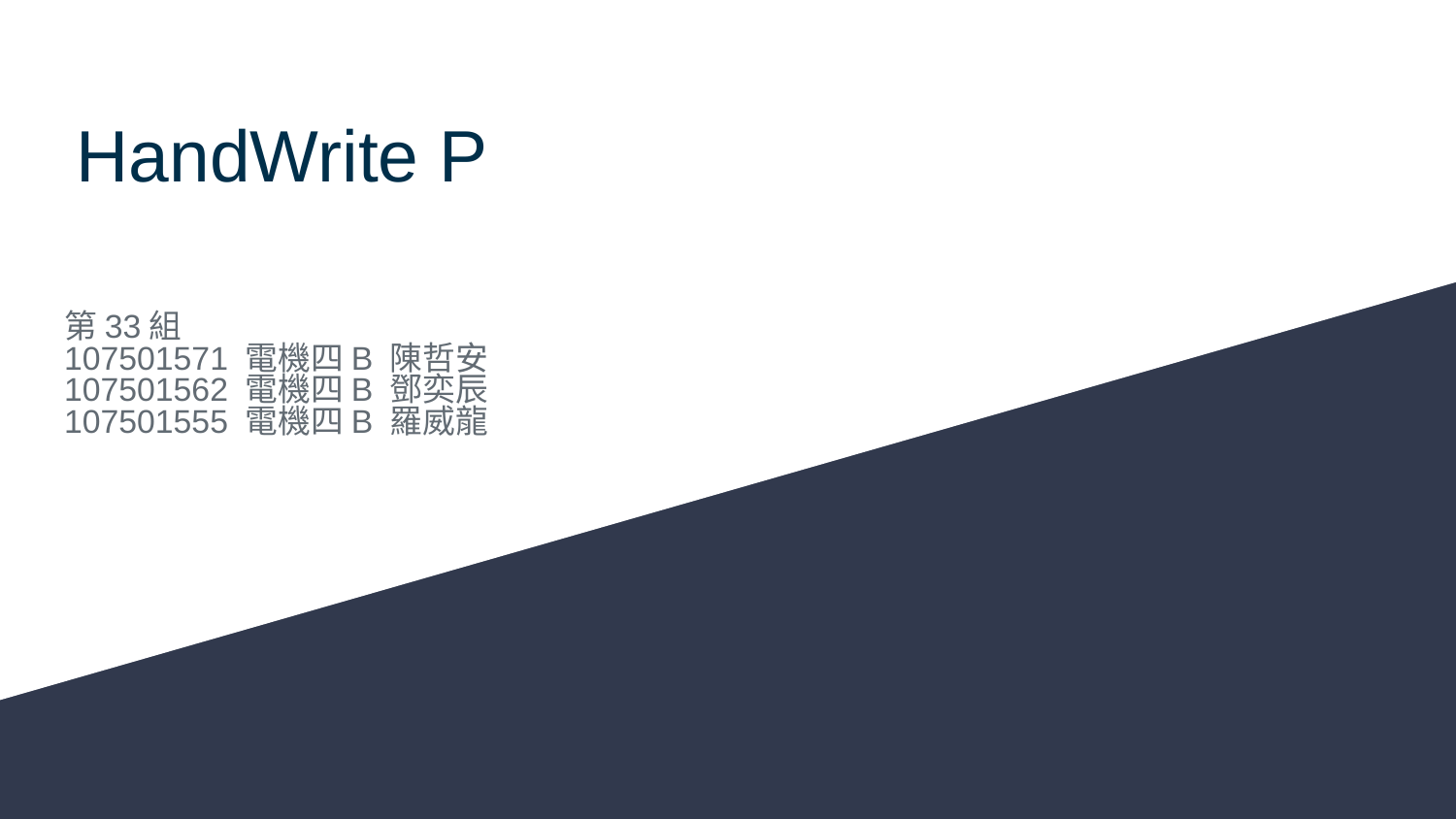

# HandWrite P
第33組
107501571 電機四B 陳哲安
107501562 電機四B 鄧奕辰
107501555 電機四B 羅威龍